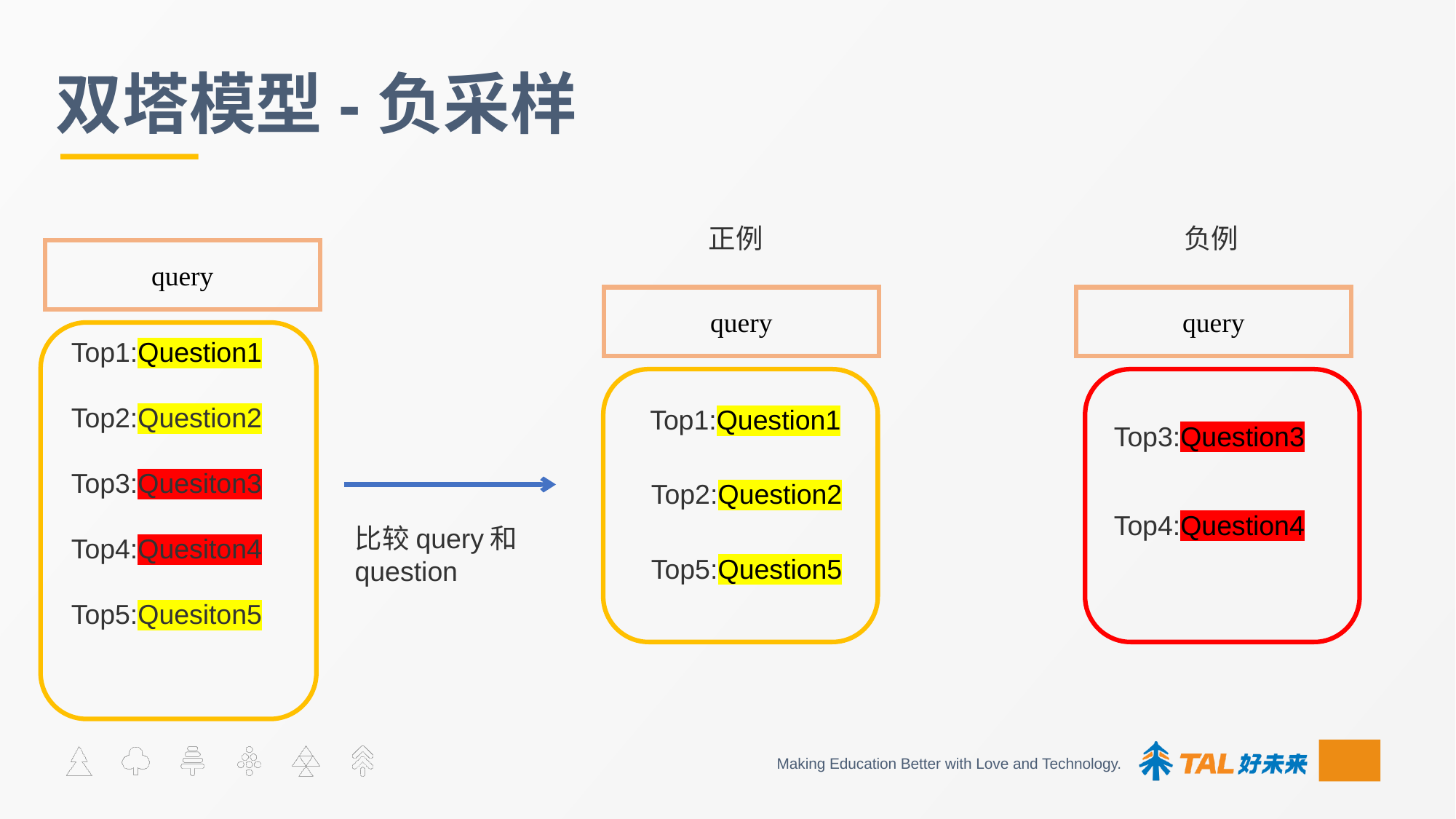

# 双塔模型-负采样

正例
负例
query
query
query

Top1:Question1

Top2:Question2

Top3:Quesiton3

Top4:Quesiton4

Top5:Quesiton5

Top1:Question1
Top3:Question3
Top2:Question2
Top4:Question4
比较query和question
Top5:Question5